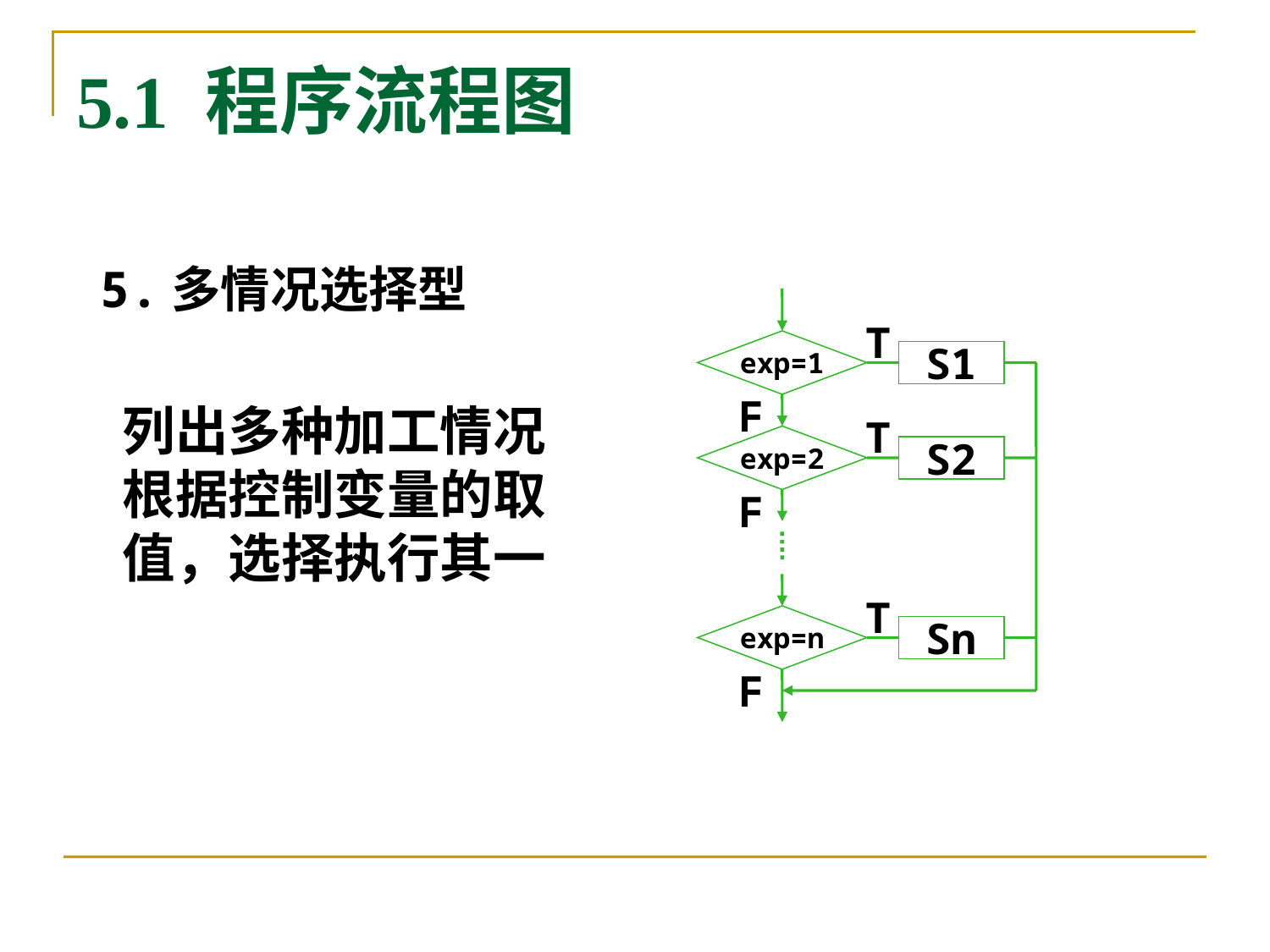

# 5.1 程序流程图
5.多情况选择型

T
exp=1
S1

F

T
exp=2
S2

F

T
exp=n
Sn

F

列出多种加工情况根据控制变量的取值，选择执行其一